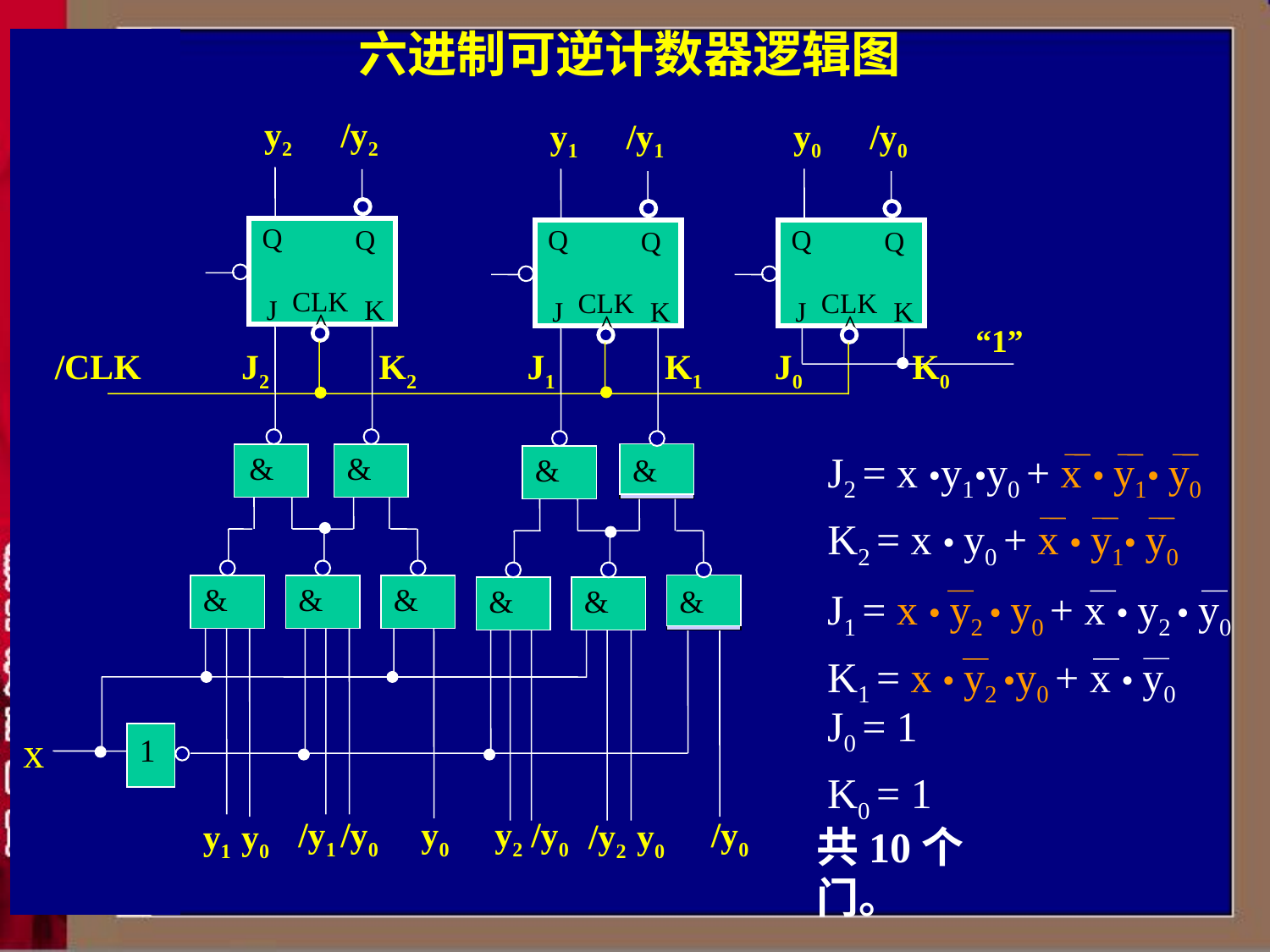

# 六进制可逆计数器逻辑图

y2
/y2

Q
Q

CLK
J
K
^

y1
/y1

Q
Q

CLK
J
K
^

y0
/y0

Q
Q

CLK
J
K
^
“1”

/CLK

J2
K2
J1
K1
J0
K0

&
&
&
&

&
&
&
&
&
&

x

1

/y1
/y0
y0
y2
/y0
/y0
/y2
y0
y1
y0
J2 = x •y1•y0 + x • y1• y0
K2 = x • y0 + x • y1• y0

J1 = x • y2 • y0 + x • y2 • y0
K1 = x • y2 •y0 + x • y0

J0 = 1
K0 = 1
共10个门。